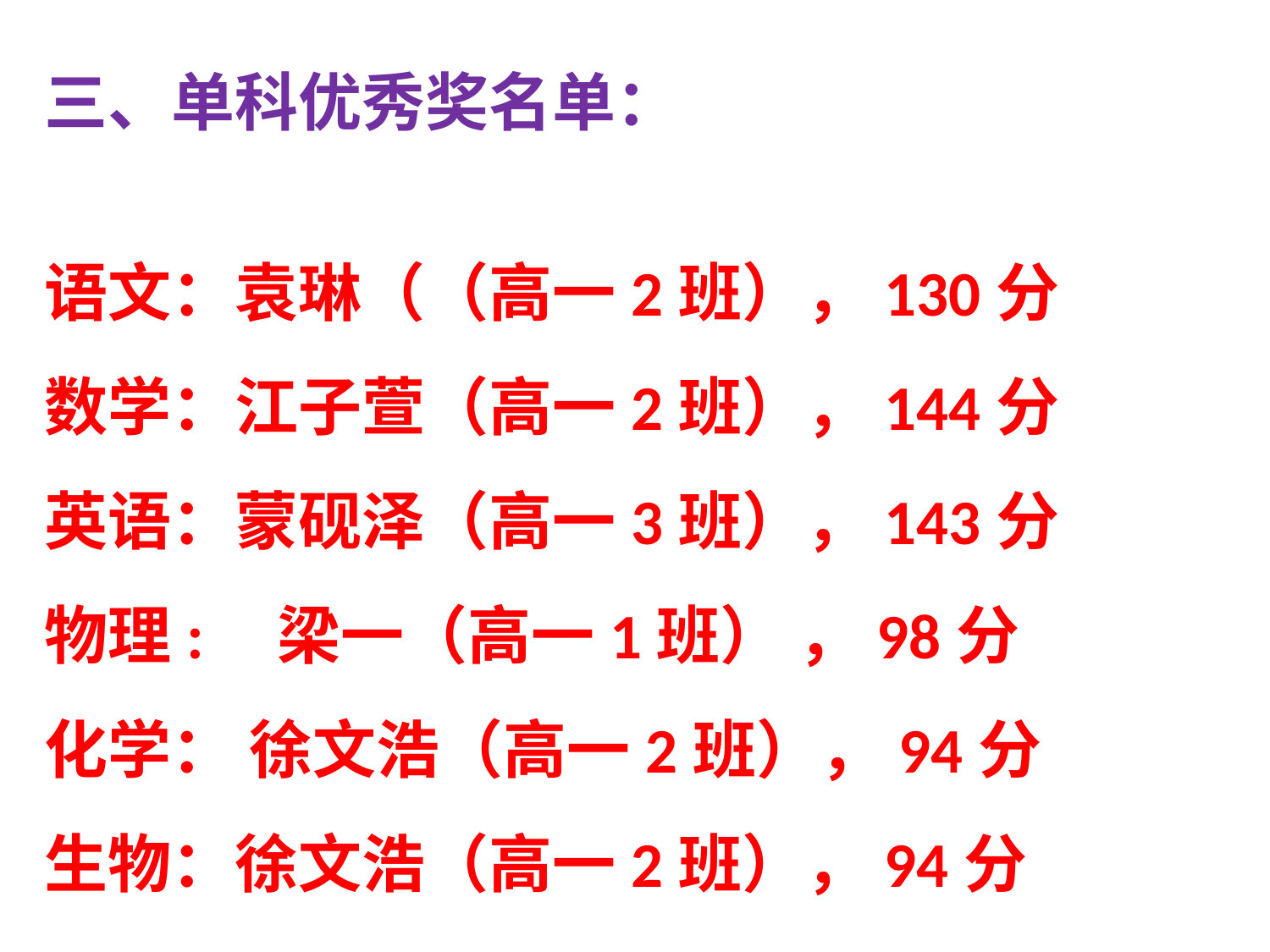

三、单科优秀奖名单：

语文：袁琳（（高一2班），130分
数学：江子萱（高一2班），144分
英语：蒙砚泽（高一3班），143分
物理:    梁一（高一1班） ，98分
化学： 徐文浩（高一2班），94分
生物：徐文浩（高一2班），94分